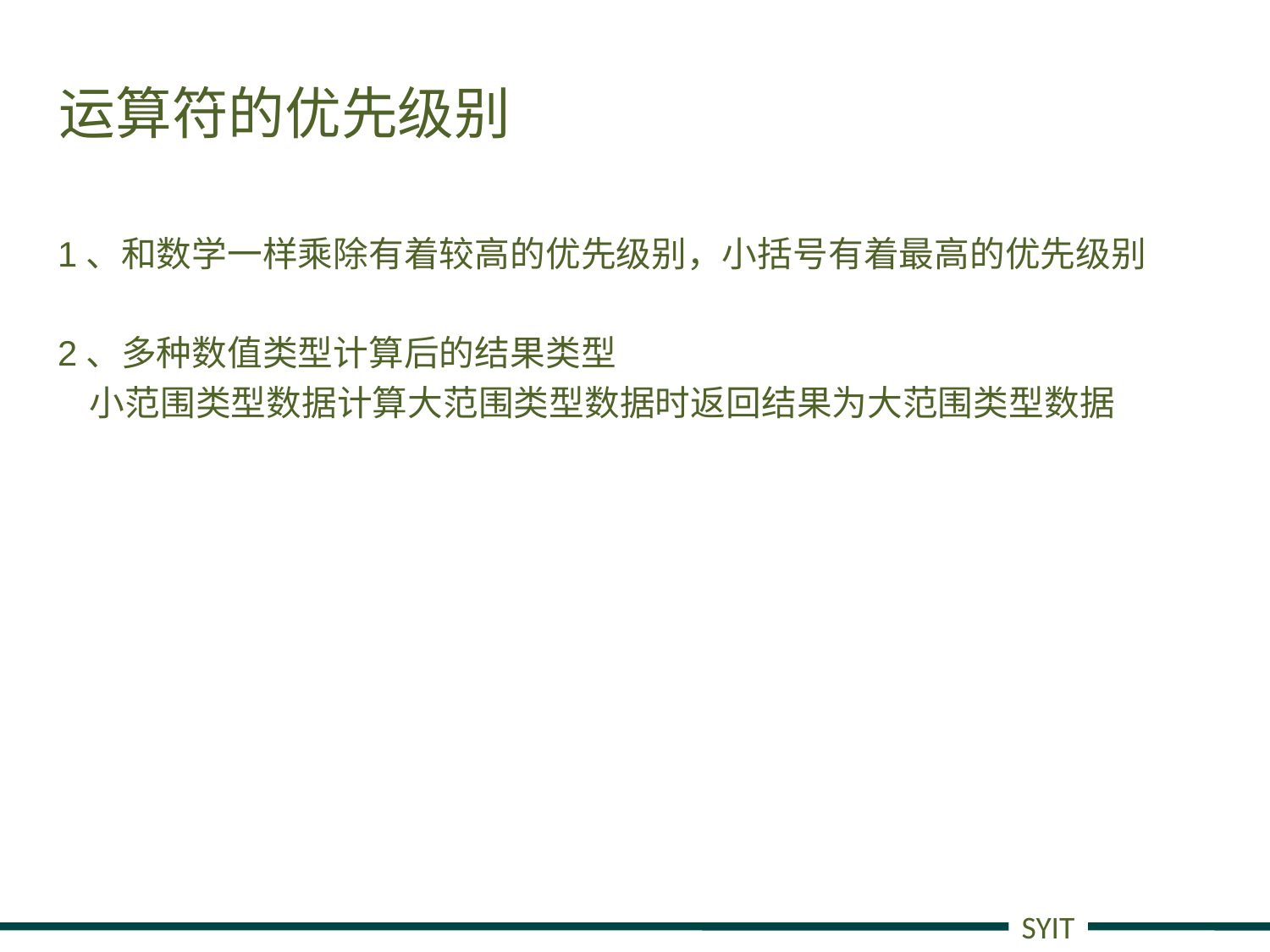

# 运算符的优先级别

1、和数学一样乘除有着较高的优先级别，小括号有着最高的优先级别

2、多种数值类型计算后的结果类型
   小范围类型数据计算大范围类型数据时返回结果为大范围类型数据
SYIT